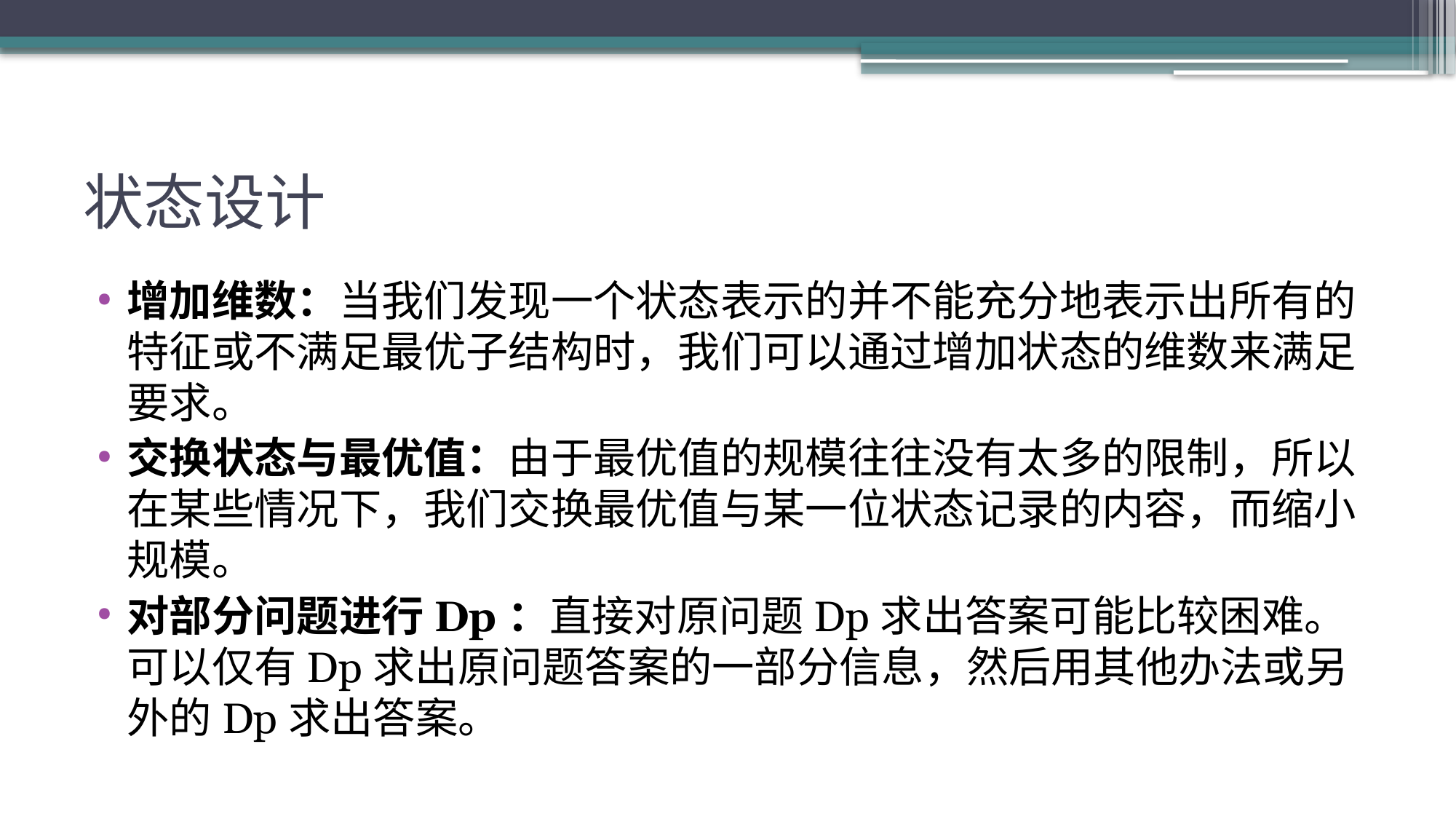

# 状态设计
增加维数：当我们发现一个状态表示的并不能充分地表示出所有的特征或不满足最优子结构时，我们可以通过增加状态的维数来满足要求。
交换状态与最优值：由于最优值的规模往往没有太多的限制，所以在某些情况下，我们交换最优值与某一位状态记录的内容，而缩小规模。
对部分问题进行Dp：直接对原问题Dp求出答案可能比较困难。可以仅有Dp求出原问题答案的一部分信息，然后用其他办法或另外的Dp求出答案。